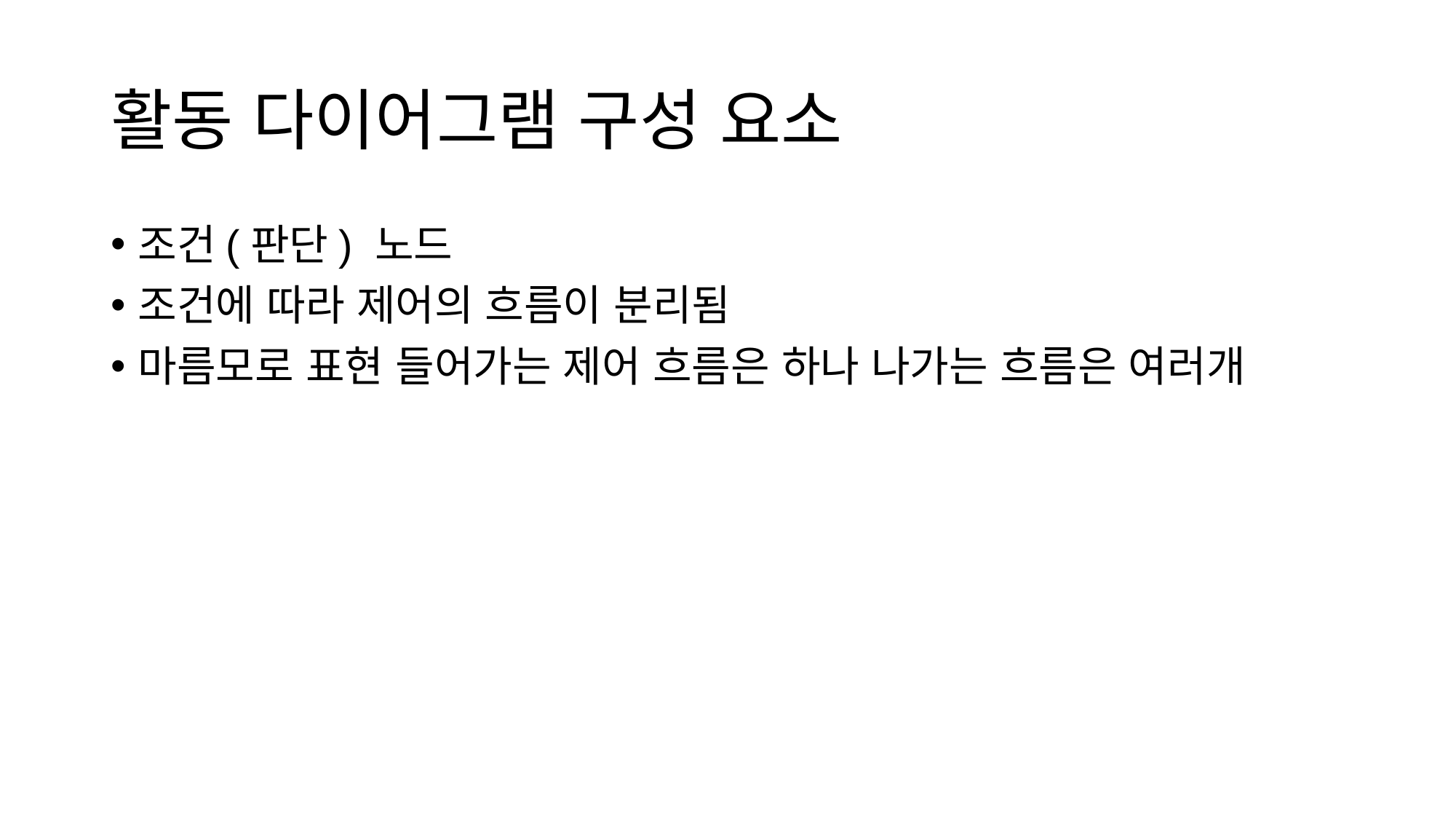

# 활동 다이어그램 구성 요소
조건(판단) 노드
조건에 따라 제어의 흐름이 분리됨
마름모로 표현 들어가는 제어 흐름은 하나 나가는 흐름은 여러개